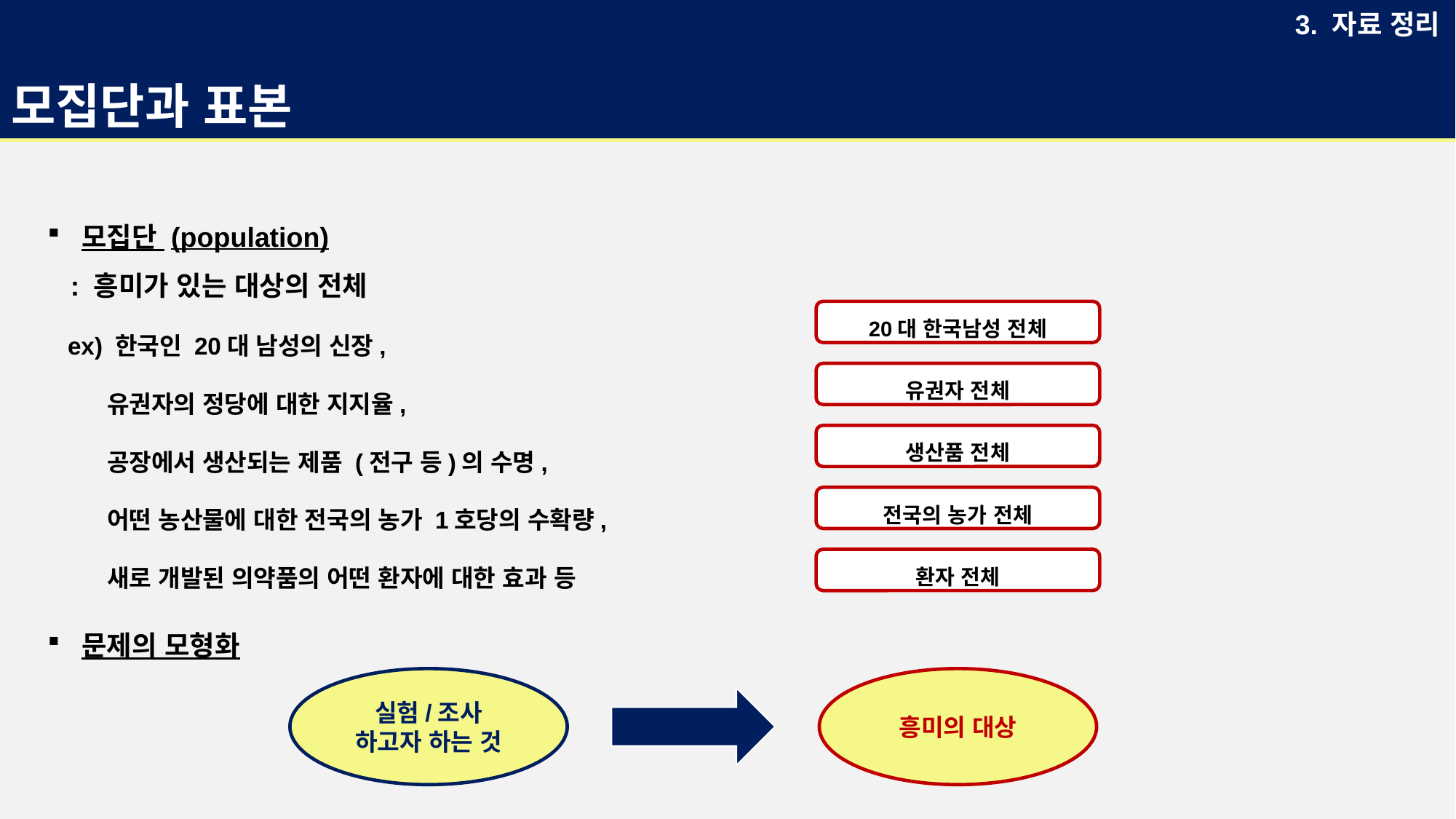

# 모집단과 표본
3. 자료 정리
모집단 (population)
   : 흥미가 있는 대상의 전체
   ex) 한국인 20대 남성의 신장,
        유권자의 정당에 대한 지지율,
        공장에서 생산되는 제품 (전구 등)의 수명,
        어떤 농산물에 대한 전국의 농가 1호당의 수확량,
        새로 개발된 의약품의 어떤 환자에 대한 효과 등
20대 한국남성 전체
유권자 전체
생산품 전체
전국의 농가 전체
환자 전체
문제의 모형화
실험/조사
하고자 하는 것
흥미의 대상